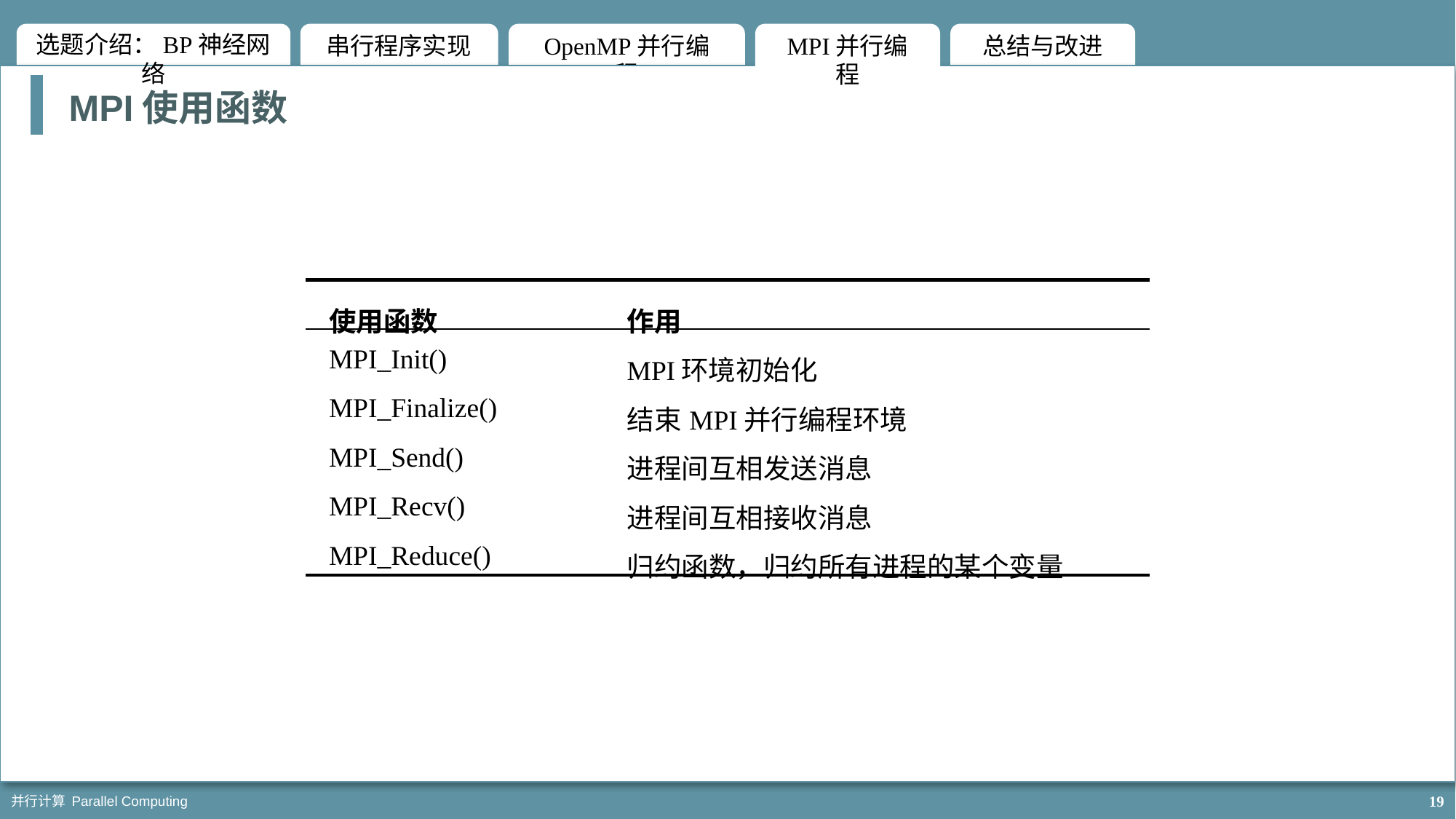

MPI使用函数
| 使用函数 | 作用 |
| --- | --- |
| MPI\_Init() | MPI环境初始化 |
| MPI\_Finalize() | 结束MPI并行编程环境 |
| MPI\_Send() | 进程间互相发送消息 |
| MPI\_Recv() | 进程间互相接收消息 |
| MPI\_Reduce() | 归约函数，归约所有进程的某个变量 |
并行计算 Parallel Computing
19